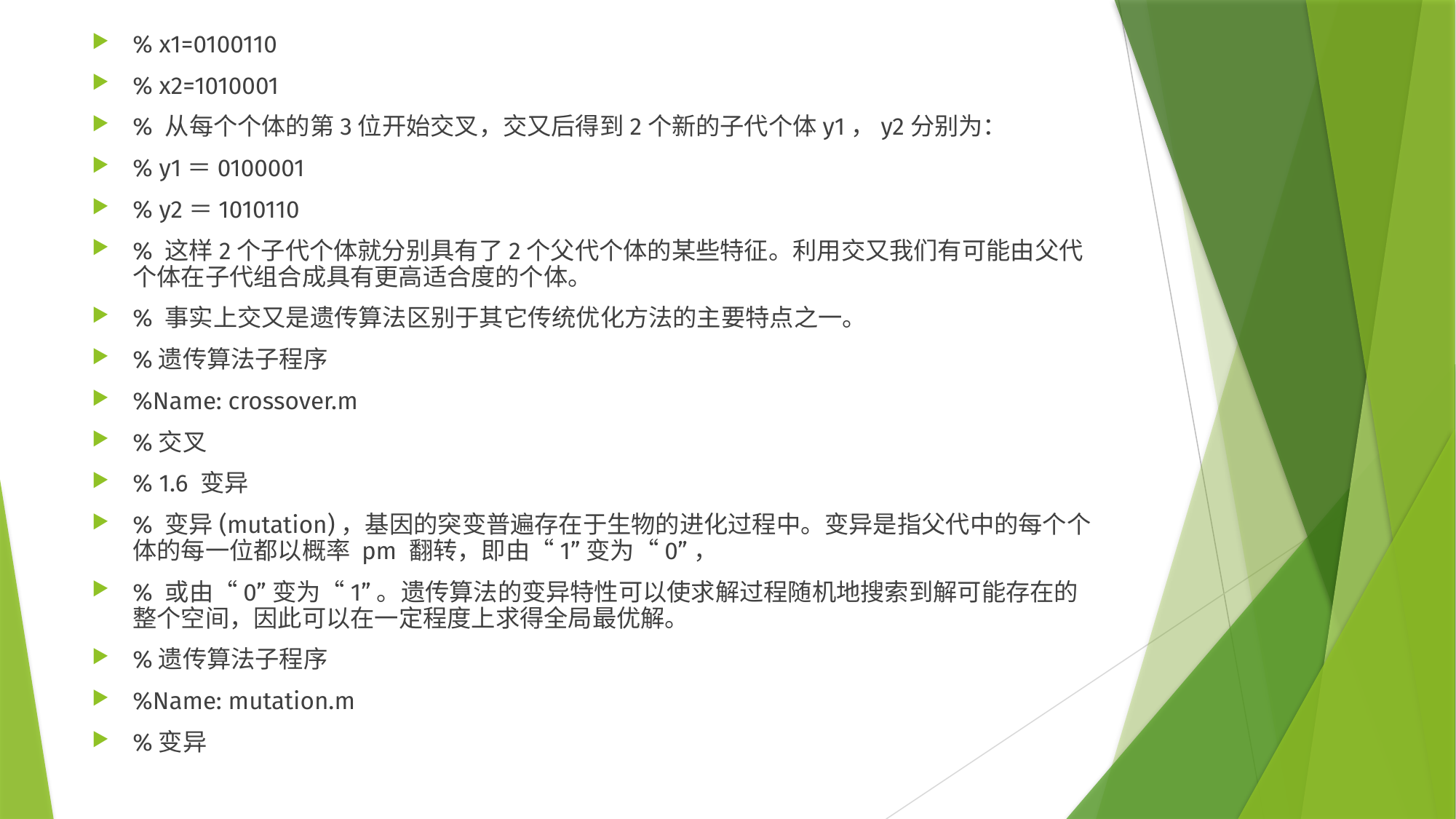

% x1=0100110
% x2=1010001
% 从每个个体的第3位开始交叉，交又后得到2个新的子代个体y1，y2分别为：
% y1＝0100001
% y2＝1010110
% 这样2个子代个体就分别具有了2个父代个体的某些特征。利用交又我们有可能由父代个体在子代组合成具有更高适合度的个体。
% 事实上交又是遗传算法区别于其它传统优化方法的主要特点之一。
%遗传算法子程序
%Name: crossover.m
%交叉
% 1.6 变异
% 变异(mutation)，基因的突变普遍存在于生物的进化过程中。变异是指父代中的每个个体的每一位都以概率 pm 翻转，即由“1”变为“0”，
% 或由“0”变为“1”。遗传算法的变异特性可以使求解过程随机地搜索到解可能存在的整个空间，因此可以在一定程度上求得全局最优解。
%遗传算法子程序
%Name: mutation.m
%变异